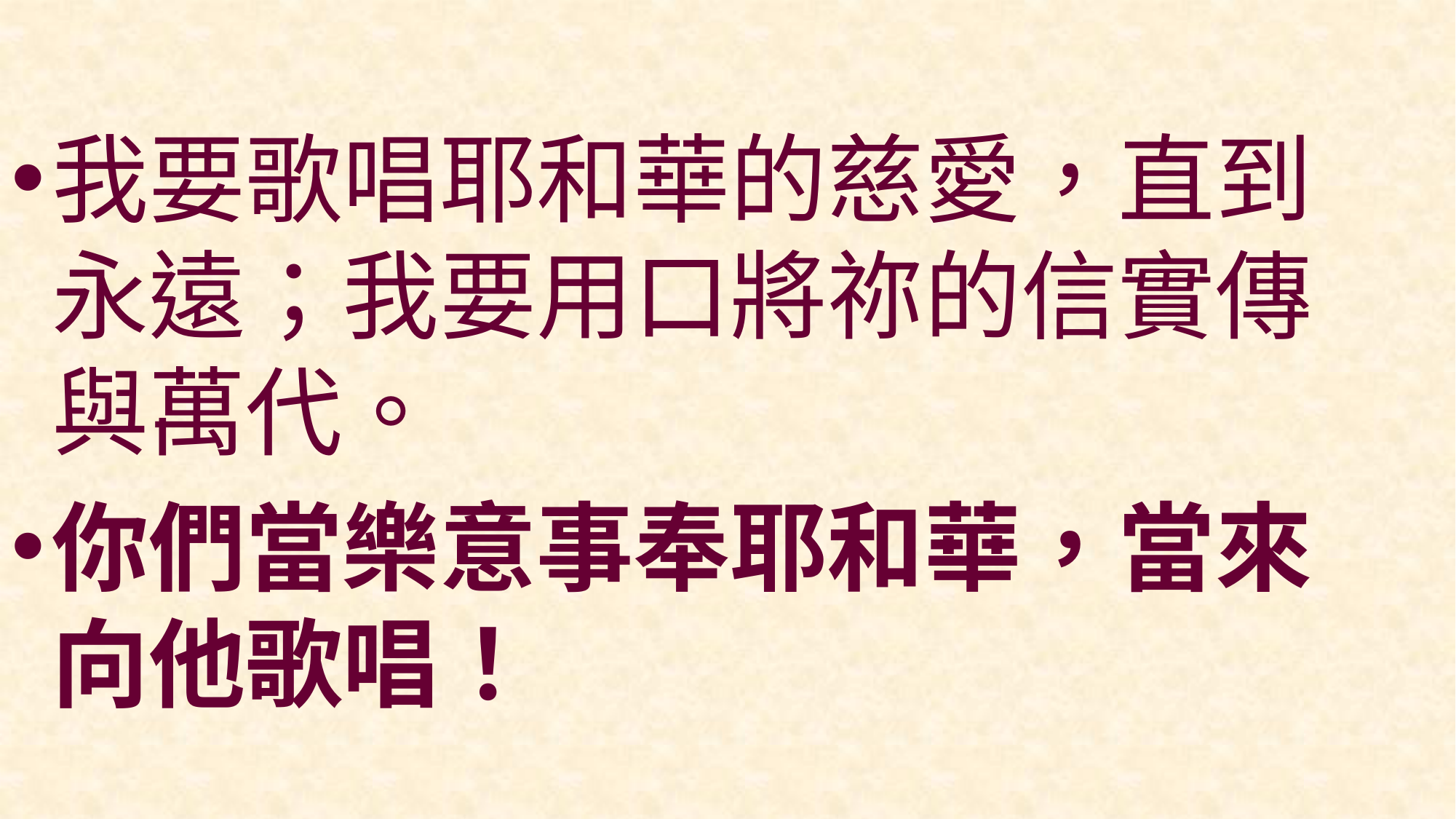

我要歌唱耶和華的慈愛，直到永遠；我要用口將祢的信實傳與萬代。
你們當樂意事奉耶和華，當來向他歌唱！